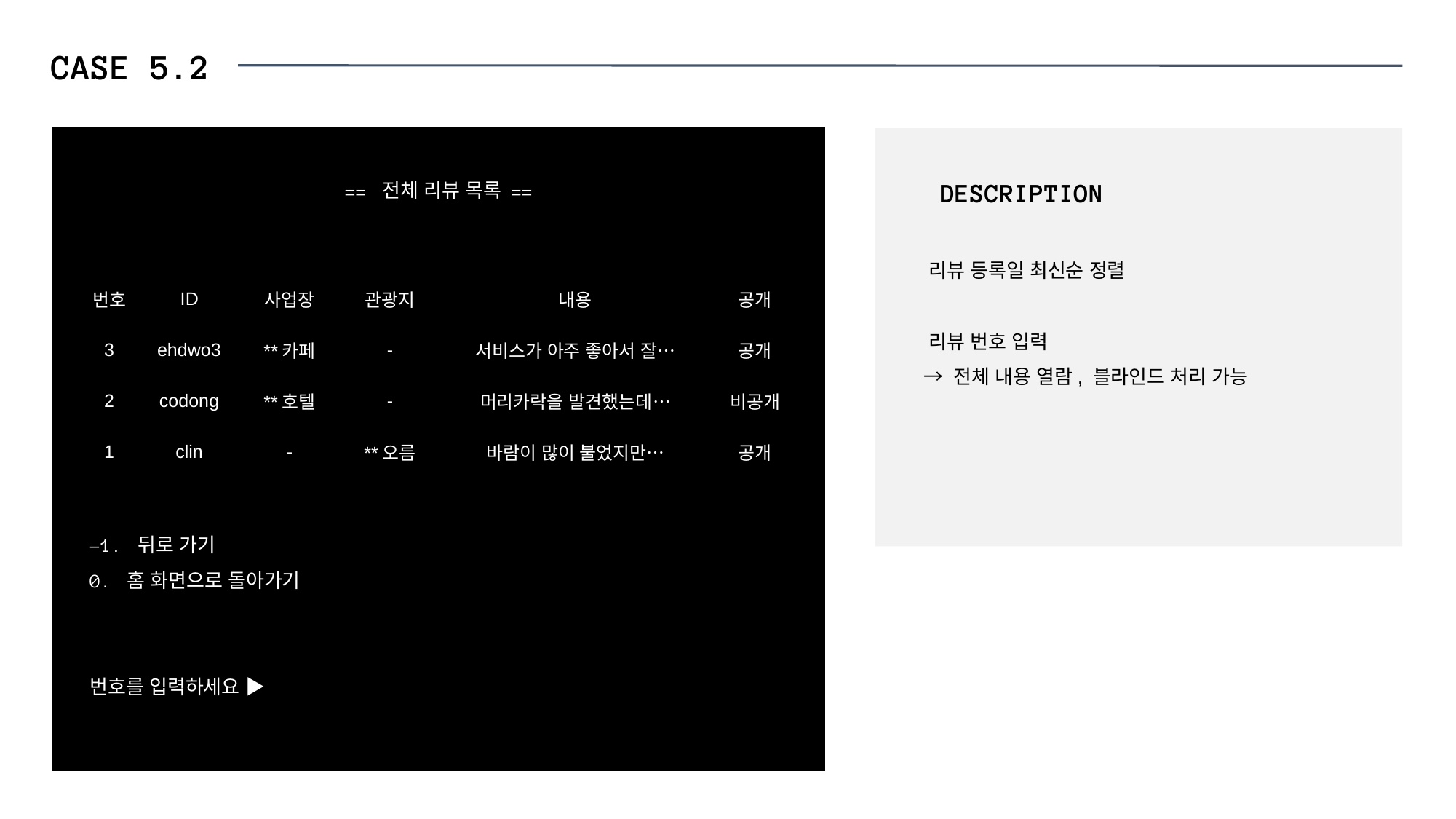

CASE 5.2

DESCRIPTION

       리뷰 등록일 최신순 정렬

       리뷰 번호 입력
       → 전체 내용 열람, 블라인드 처리 가능

== 전체 리뷰 목록 ==

-1. 뒤로 가기
0. 홈 화면으로 돌아가기

번호를 입력하세요 ▶

| 번호 | ID | 사업장 | 관광지 | 내용 | 공개 |
| --- | --- | --- | --- | --- | --- |
| 3 | ehdwo3 | \*\*카페 | - | 서비스가 아주 좋아서 잘… | 공개 |
| 2 | codong | \*\*호텔 | - | 머리카락을 발견했는데… | 비공개 |
| 1 | clin | - | \*\*오름 | 바람이 많이 불었지만… | 공개 |